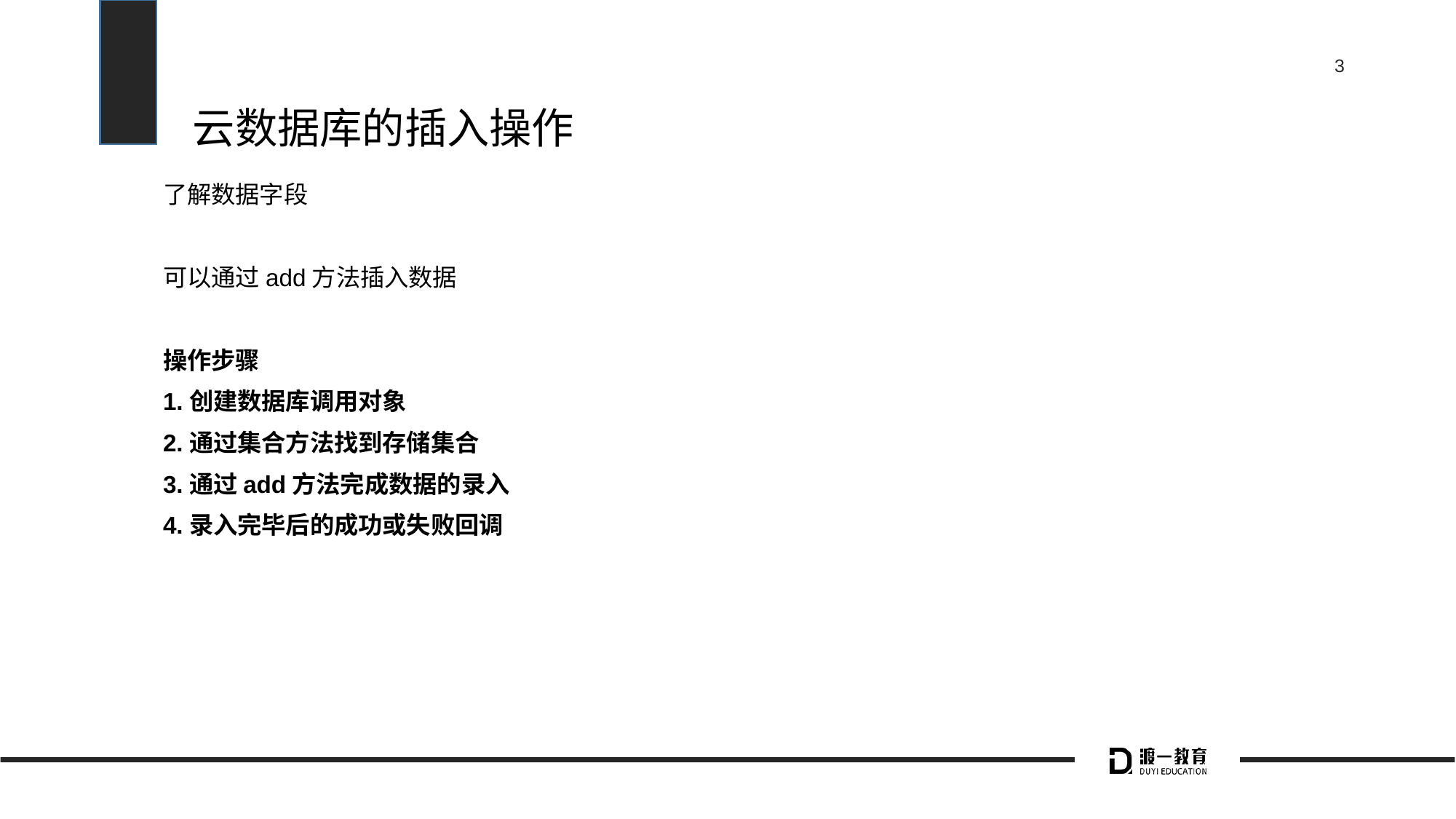

# 云数据库的插入操作
了解数据字段

可以通过add方法插入数据

操作步骤
1.创建数据库调用对象
2.通过集合方法找到存储集合
3.通过add方法完成数据的录入
4.录入完毕后的成功或失败回调